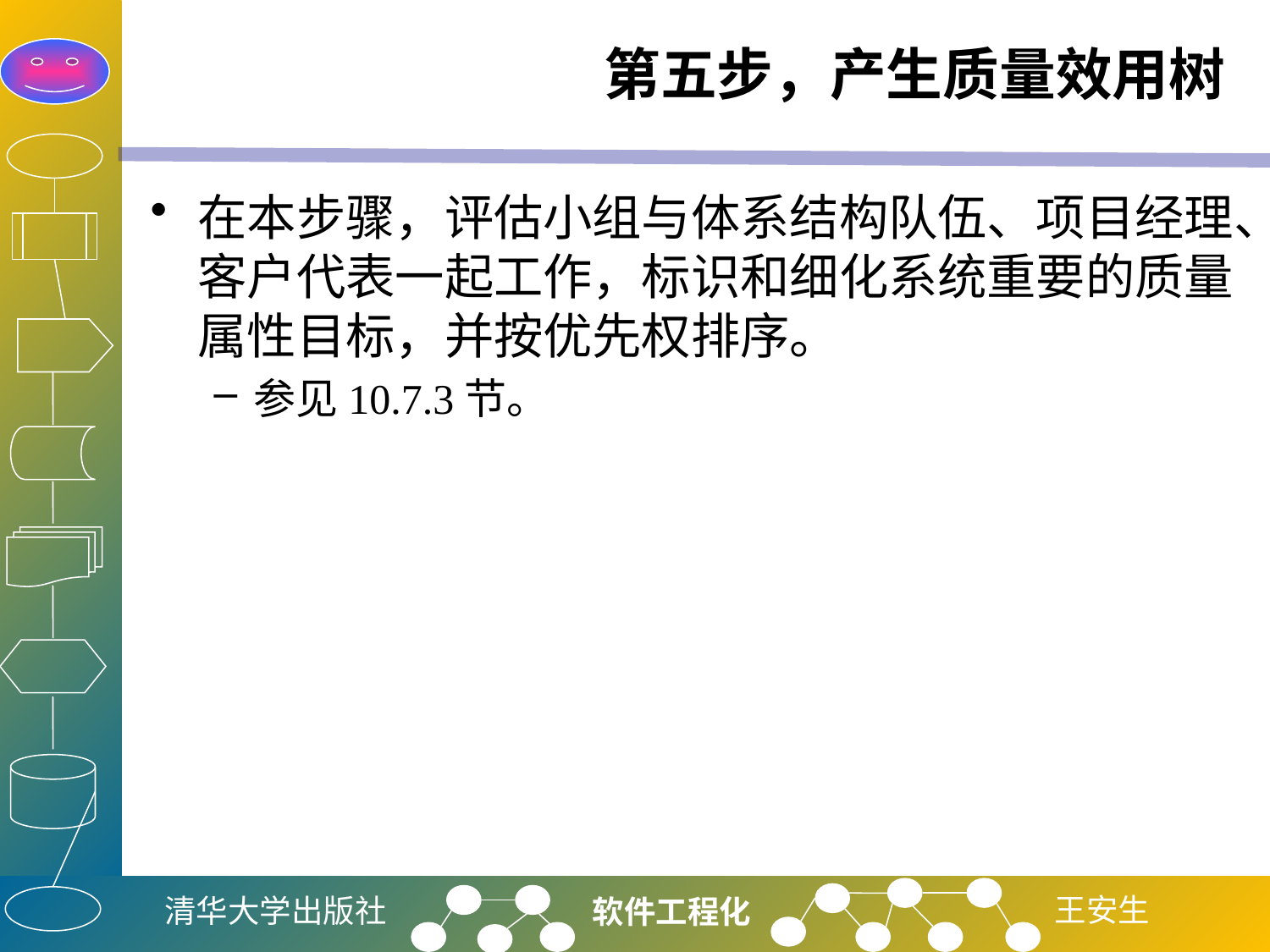

# 第五步，产生质量效用树
在本步骤，评估小组与体系结构队伍、项目经理、客户代表一起工作，标识和细化系统重要的质量属性目标，并按优先权排序。
参见10.7.3节。